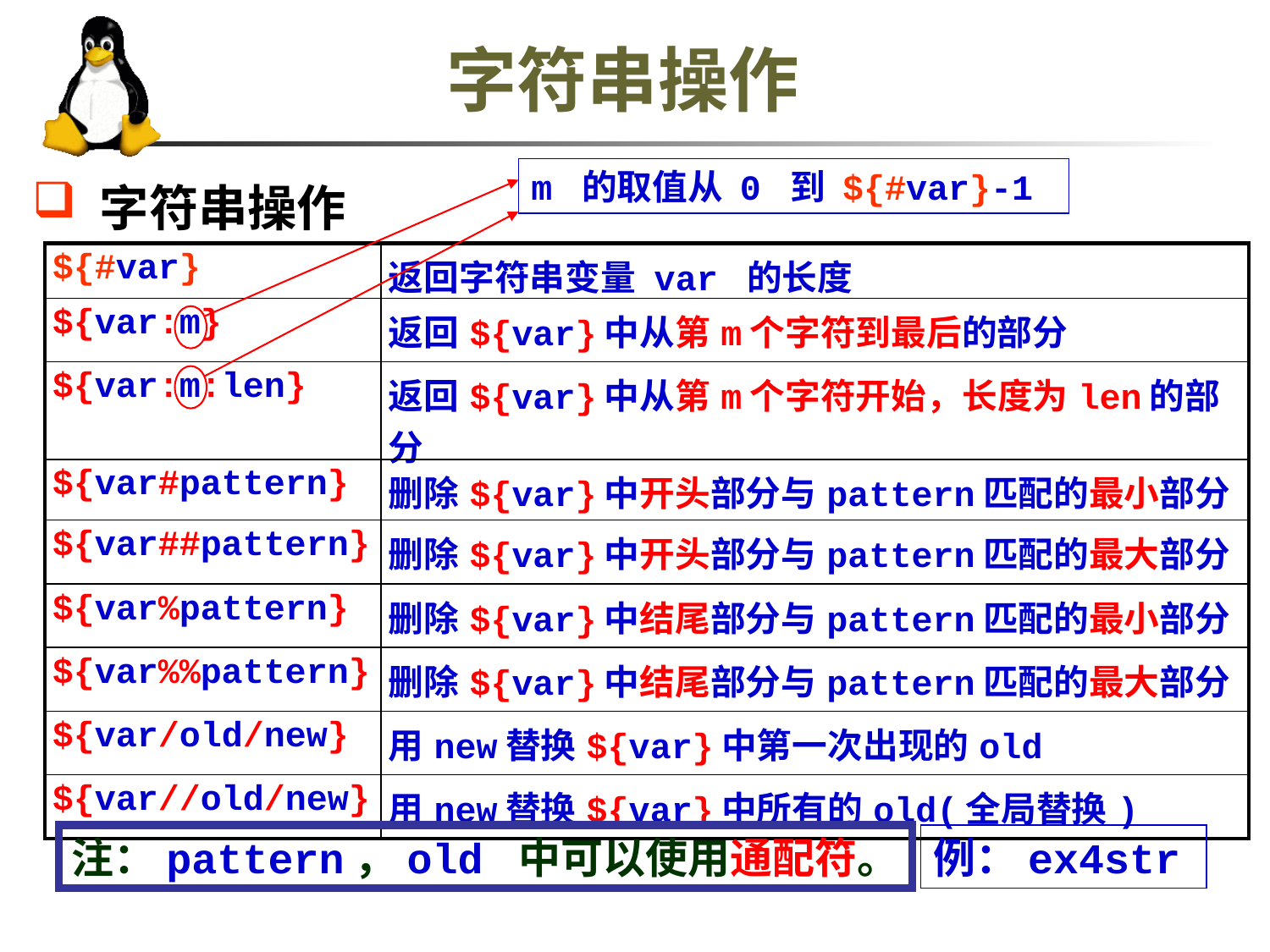

# 字符串操作
 字符串操作
m 的取值从 0 到 ${#var}-1

| ${#var} | 返回字符串变量 var 的长度 |
| --- | --- |
| ${var:m} | 返回${var}中从第m个字符到最后的部分 |
| ${var:m:len} | 返回${var}中从第m个字符开始，长度为len的部分 |
| ${var#pattern} | 删除${var}中开头部分与pattern匹配的最小部分 |
| ${var##pattern} | 删除${var}中开头部分与pattern匹配的最大部分 |
| ${var%pattern} | 删除${var}中结尾部分与pattern匹配的最小部分 |
| ${var%%pattern} | 删除${var}中结尾部分与pattern匹配的最大部分 |
| ${var/old/new} | 用new替换${var}中第一次出现的old |
| ${var//old/new} | 用new替换${var}中所有的old(全局替换) |

注：pattern，old 中可以使用通配符。
例：ex4str